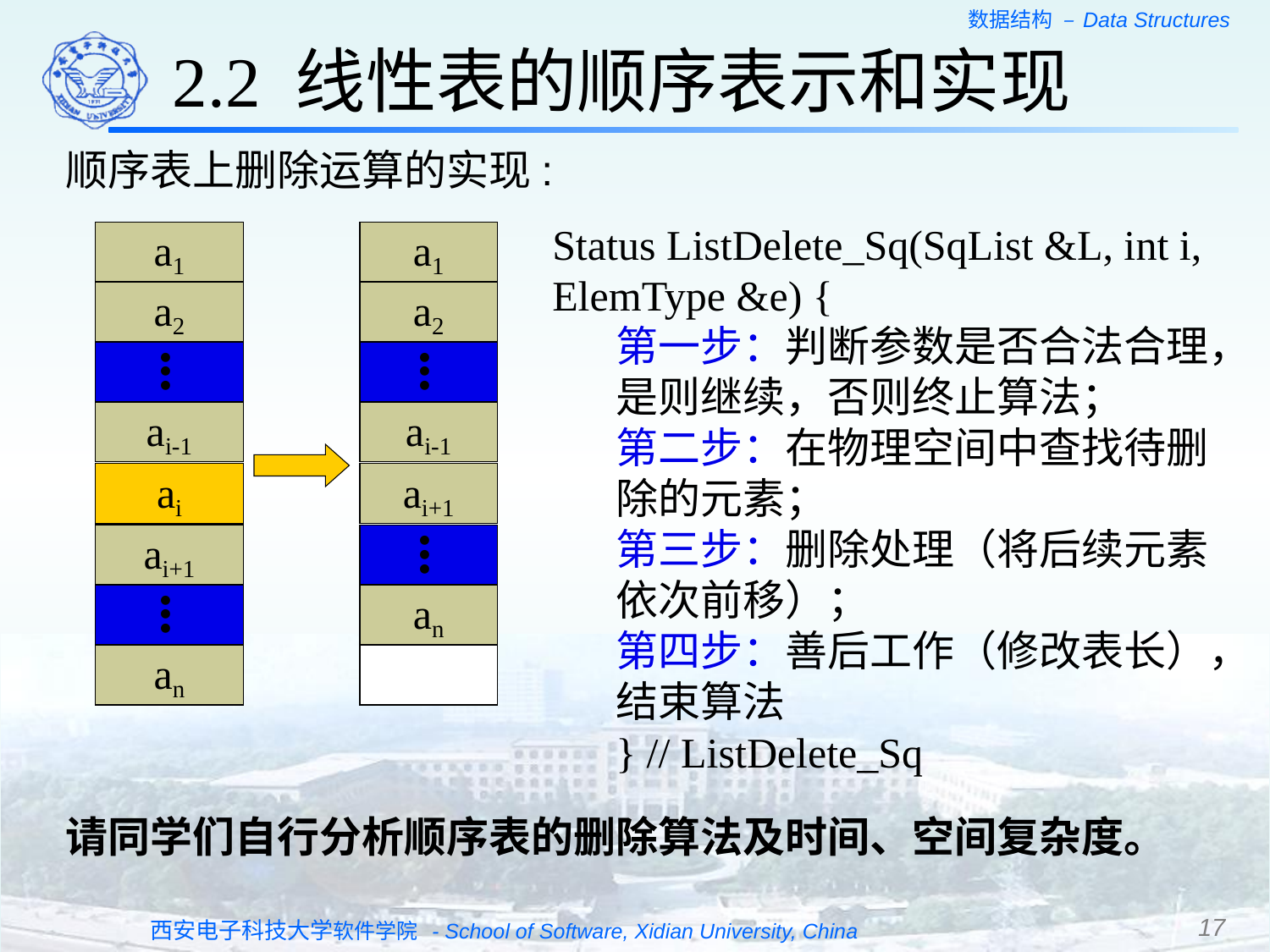

2.2 线性表的顺序表示和实现
顺序表上删除运算的实现:
Status ListDelete_Sq(SqList &L, int i, ElemType &e) {
第一步：判断参数是否合法合理，是则继续，否则终止算法；
第二步：在物理空间中查找待删除的元素；
第三步：删除处理（将后续元素依次前移）；
第四步：善后工作（修改表长），结束算法
} // ListDelete_Sq
a1
a2
...
ai-1
ai
ai+1
...
an
a1
a2
...
ai-1
ai+1
...
an

请同学们自行分析顺序表的删除算法及时间、空间复杂度。
17